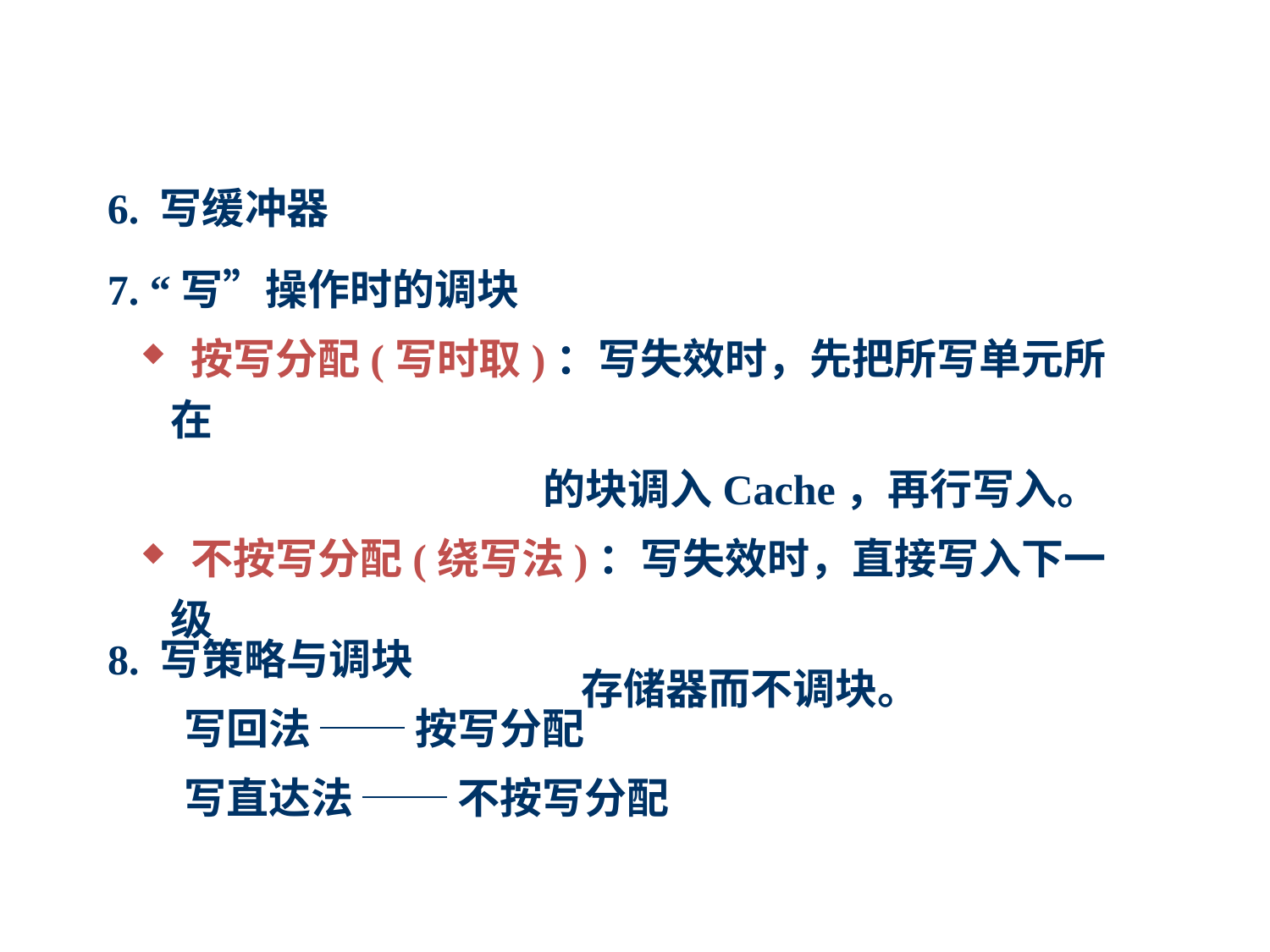

6. 写缓冲器
7. “写”操作时的调块
 按写分配(写时取)：写失效时，先把所写单元所在
                                      的块调入Cache，再行写入。
 不按写分配(绕写法)：写失效时，直接写入下一级
                                          存储器而不调块。
8. 写策略与调块
       写回法 ── 按写分配
       写直达法 ── 不按写分配